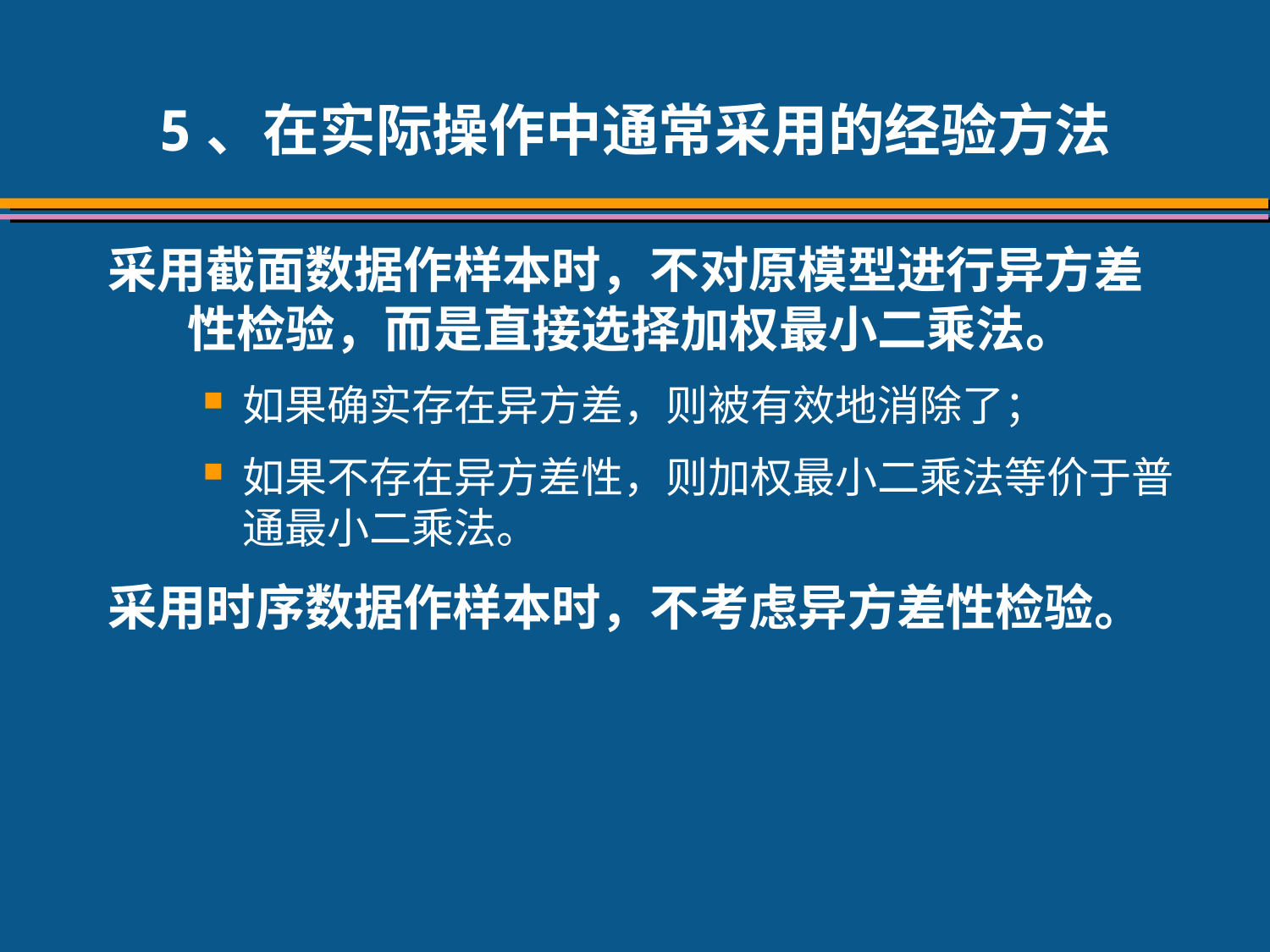

# 5、在实际操作中通常采用的经验方法
采用截面数据作样本时，不对原模型进行异方差性检验，而是直接选择加权最小二乘法。
如果确实存在异方差，则被有效地消除了；
如果不存在异方差性，则加权最小二乘法等价于普通最小二乘法。
采用时序数据作样本时，不考虑异方差性检验。